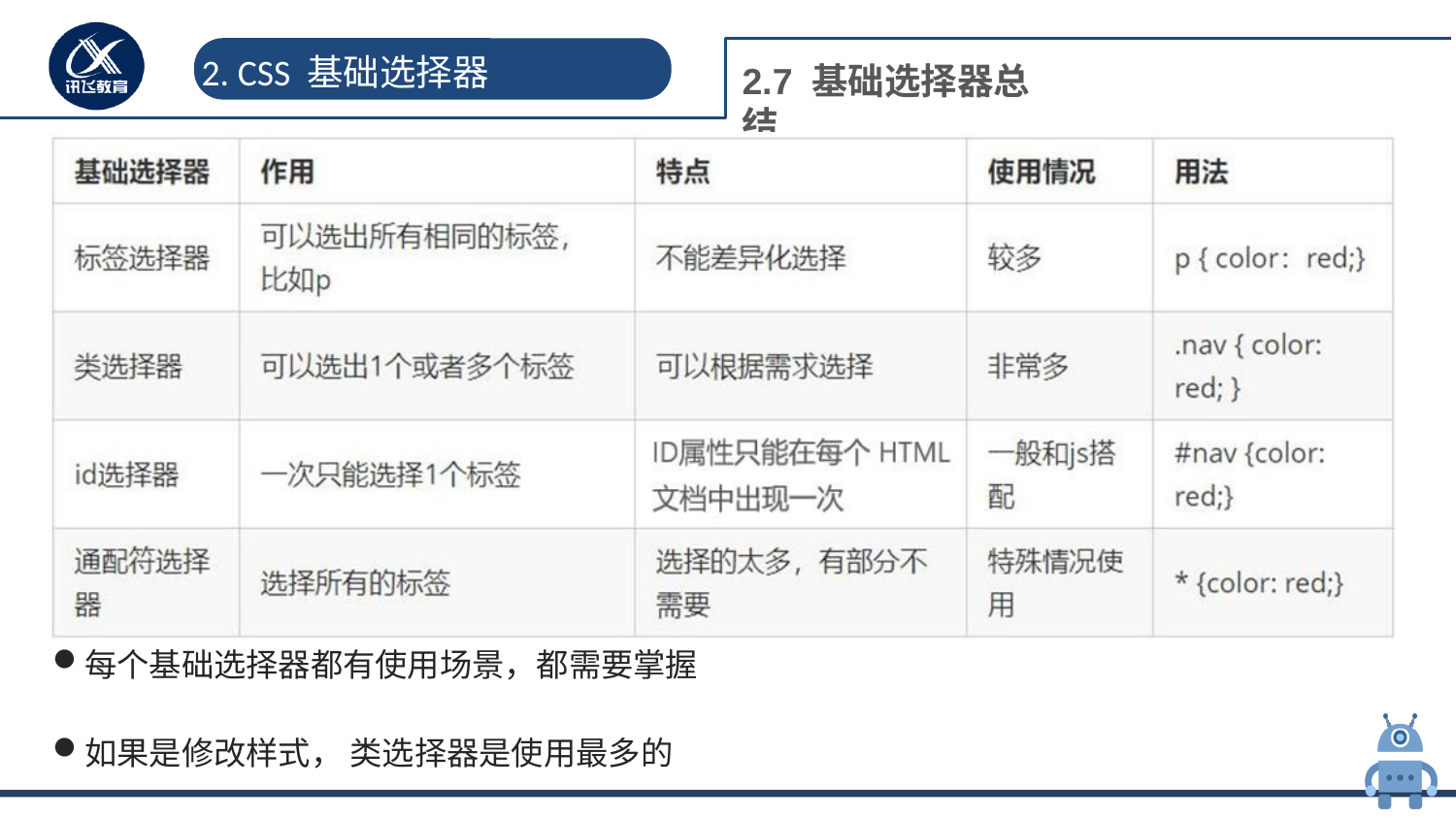

2. CSS 基础选择器
2.7 基础选择器总结

每个基础选择器都有使用场景，都需要掌握

如果是修改样式， 类选择器是使用最多的